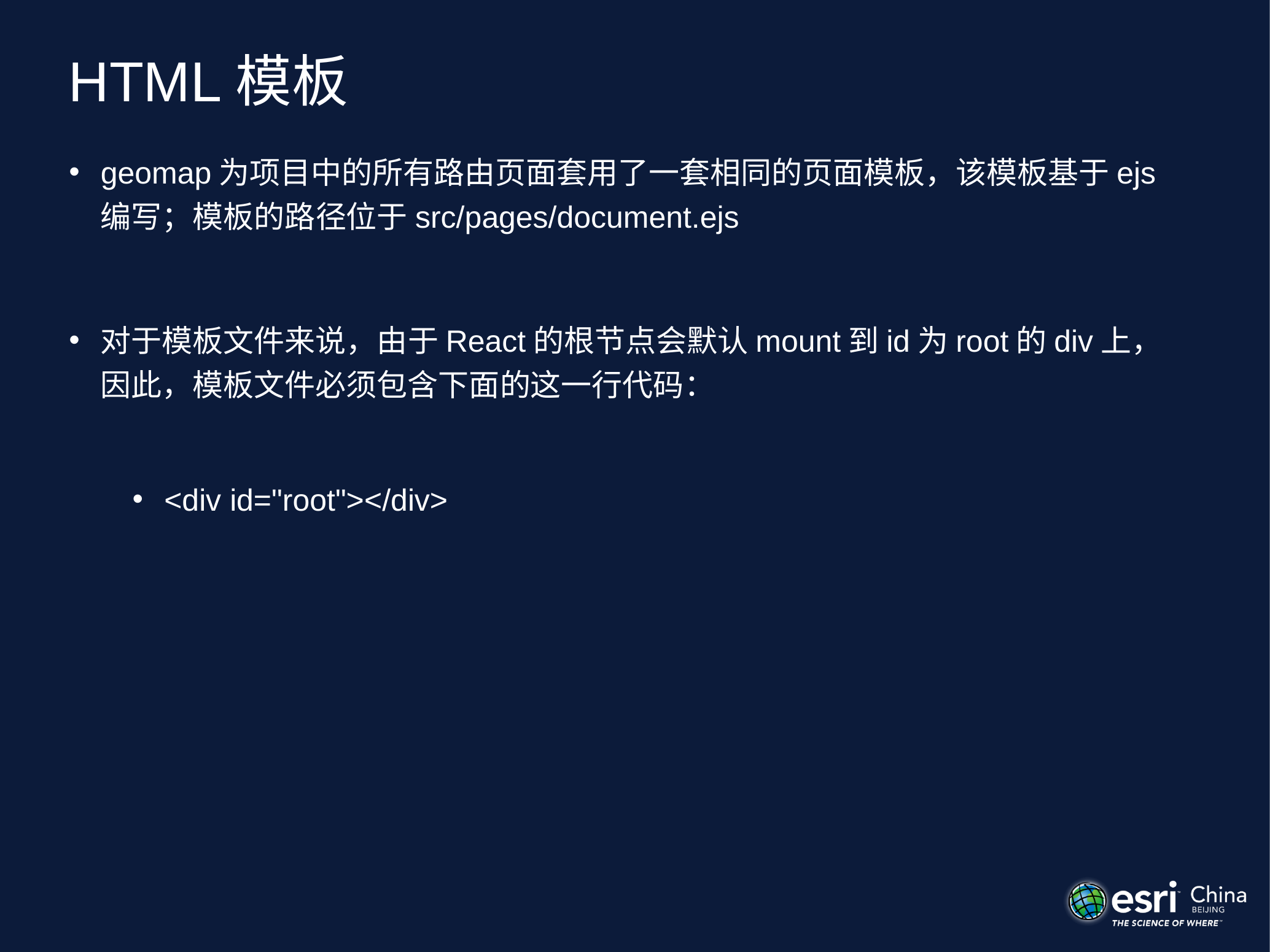

# HTML模板
geomap为项目中的所有路由页面套用了一套相同的页面模板，该模板基于ejs编写；模板的路径位于src/pages/document.ejs

对于模板文件来说，由于React的根节点会默认mount到id为root的div上，因此，模板文件必须包含下面的这一行代码：

<div id="root"></div>